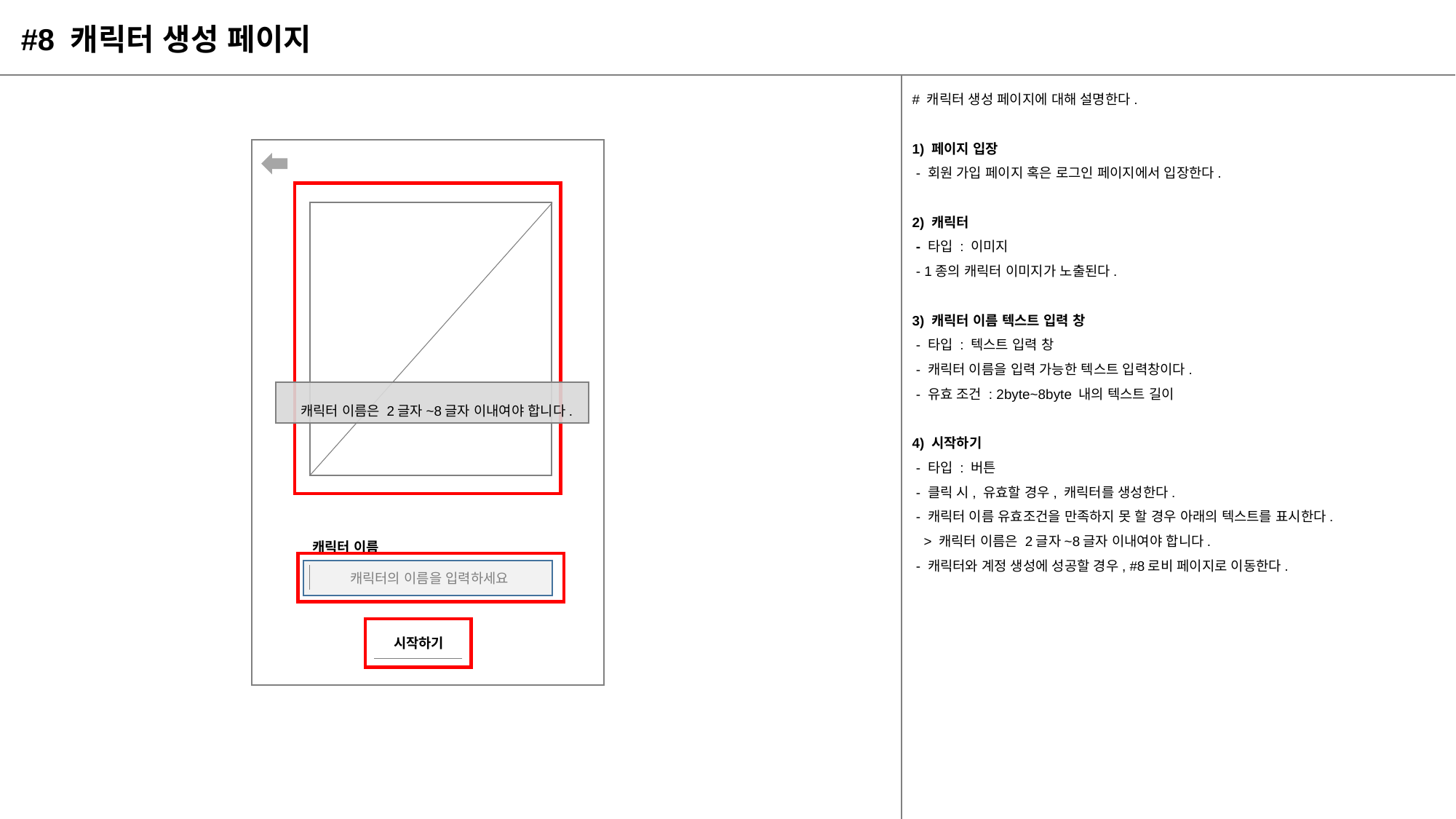

#8 캐릭터 생성 페이지
# 캐릭터 생성 페이지에 대해 설명한다.

1) 페이지 입장
 - 회원 가입 페이지 혹은 로그인 페이지에서 입장한다.

2) 캐릭터
 - 타입 : 이미지
 - 1종의 캐릭터 이미지가 노출된다.

3) 캐릭터 이름 텍스트 입력 창
 - 타입 : 텍스트 입력 창
 - 캐릭터 이름을 입력 가능한 텍스트 입력창이다.
 - 유효 조건 : 2byte~8byte 내의 텍스트 길이

4) 시작하기
 - 타입 : 버튼
 - 클릭 시, 유효할 경우, 캐릭터를 생성한다.
 - 캐릭터 이름 유효조건을 만족하지 못 할 경우 아래의 텍스트를 표시한다.
   > 캐릭터 이름은 2글자~8글자 이내여야 합니다.
 - 캐릭터와 계정 생성에 성공할 경우, #8로비 페이지로 이동한다.

캐릭터 이름은 2글자~8글자 이내여야 합니다.
캐릭터 이름

캐릭터의 이름을 입력하세요

시작하기